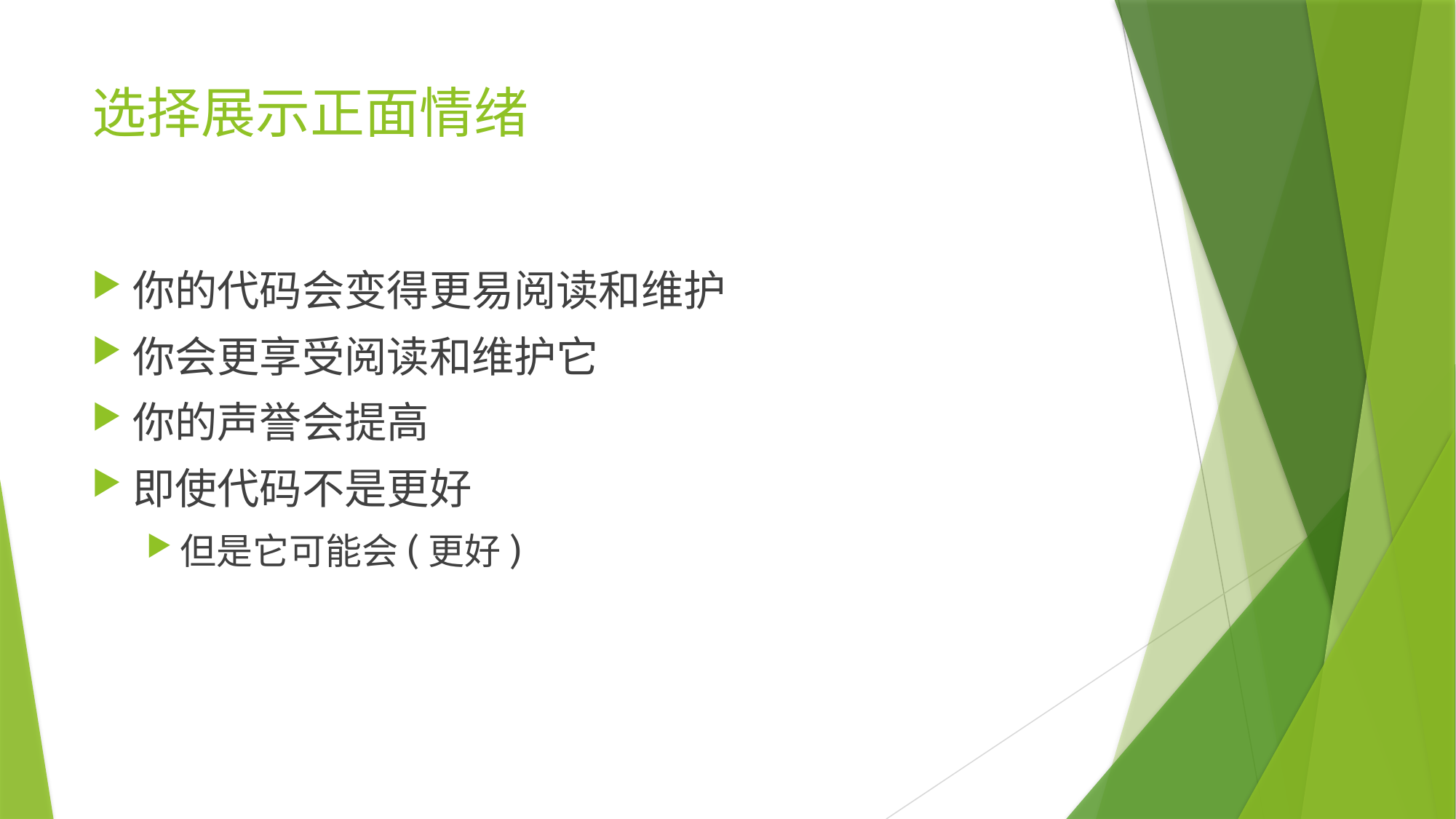

# 选择展示正面情绪
你的代码会变得更易阅读和维护
你会更享受阅读和维护它
你的声誉会提高
即使代码不是更好
但是它可能会(更好)